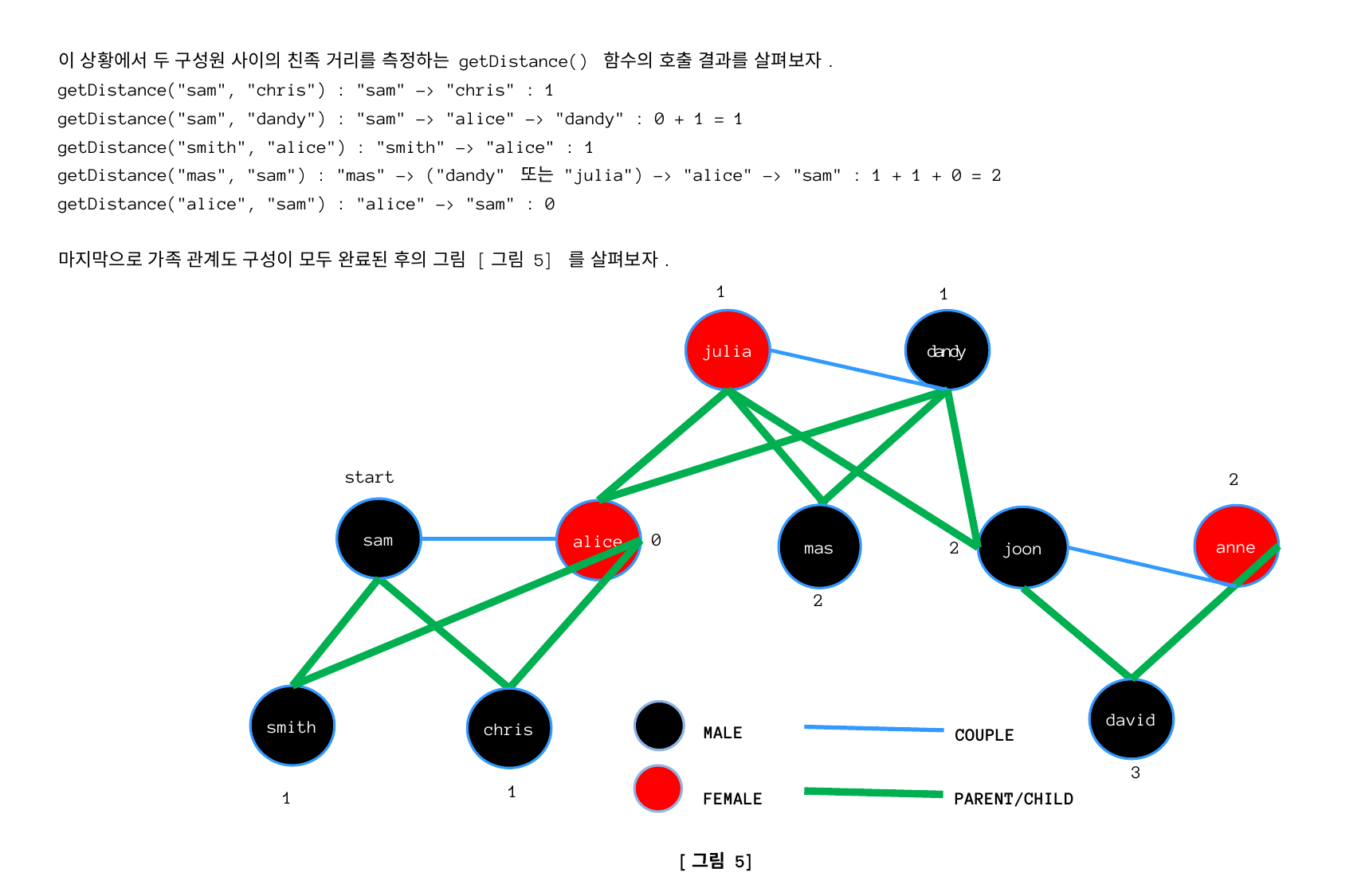

이 상황에서 두 구성원 사이의 친족 거리를 측정하는 getDistance() 함수의 호출 결과를 살펴보자.
getDistance("sam", "chris") : "sam" -> "chris" : 1
getDistance("sam", "dandy") : "sam" -> "alice" -> "dandy" : 0 + 1 = 1
getDistance("smith", "alice") : "smith" -> "alice" : 1
getDistance("mas", "sam") : "mas" -> ("dandy" 또는 "julia") -> "alice" -> "sam" : 1 + 1 + 0 = 2
getDistance("alice", "sam") : "alice" -> "sam" : 0

마지막으로 가족 관계도 구성이 모두 완료된 후의 그림 [그림 5] 를 살펴보자.
1
1
dandy
sam
julia
start
2
sam
sam
smith
alice
mas
anne
joon
0
2
2
david
smith
chris

MALE
COUPLE
3

1
1
FEMALE
PARENT/CHILD
[그림 5]